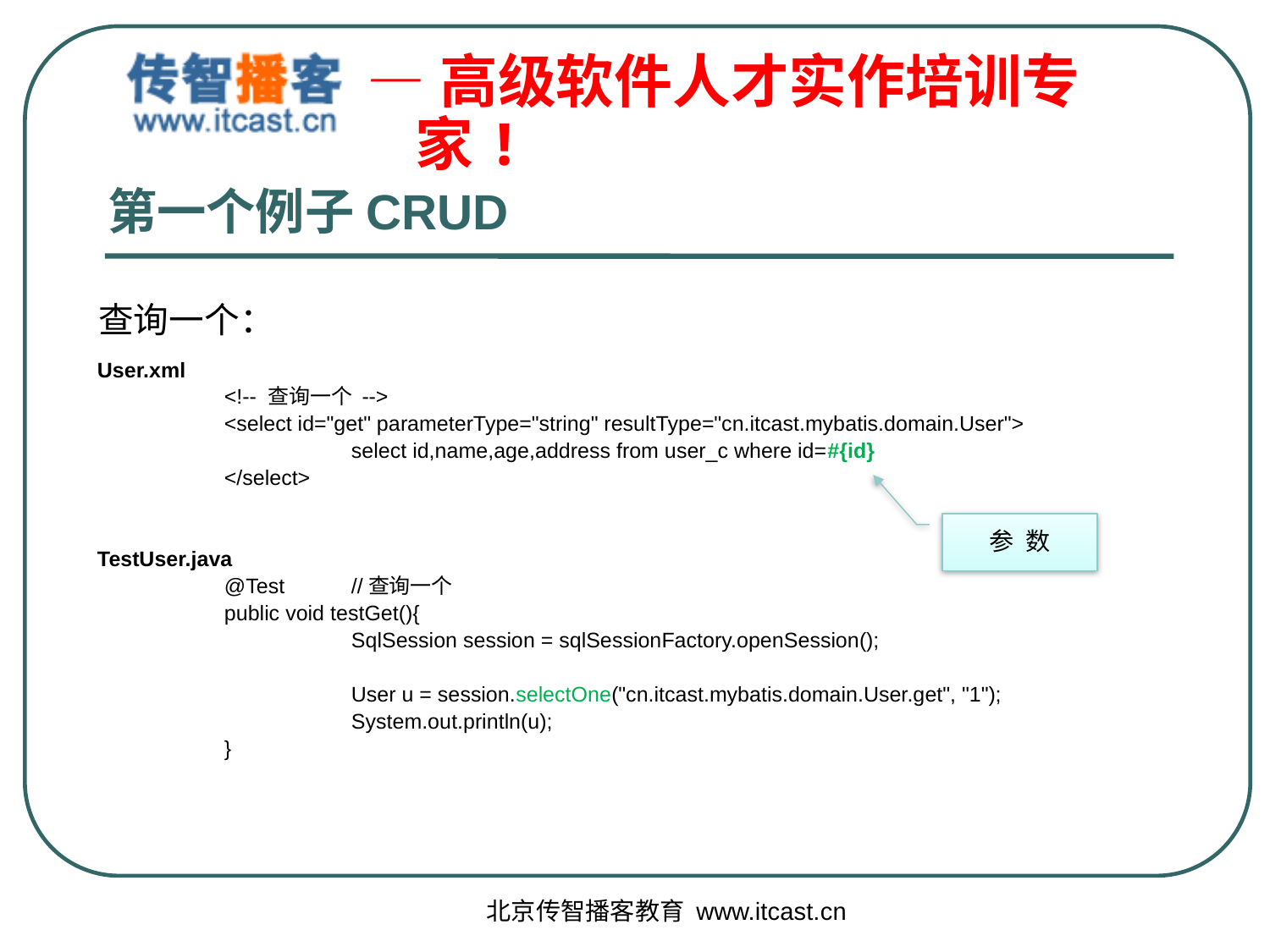

# 第一个例子CRUD
查询一个：
User.xml
	<!-- 查询一个 -->
	<select id="get" parameterType="string" resultType="cn.itcast.mybatis.domain.User">
		select id,name,age,address from user_c where id=#{id}
	</select>

TestUser.java
	@Test	//查询一个
	public void testGet(){
		SqlSession session = sqlSessionFactory.openSession();

		User u = session.selectOne("cn.itcast.mybatis.domain.User.get", "1");
		System.out.println(u);
	}
参  数
北京传智播客教育 www.itcast.cn